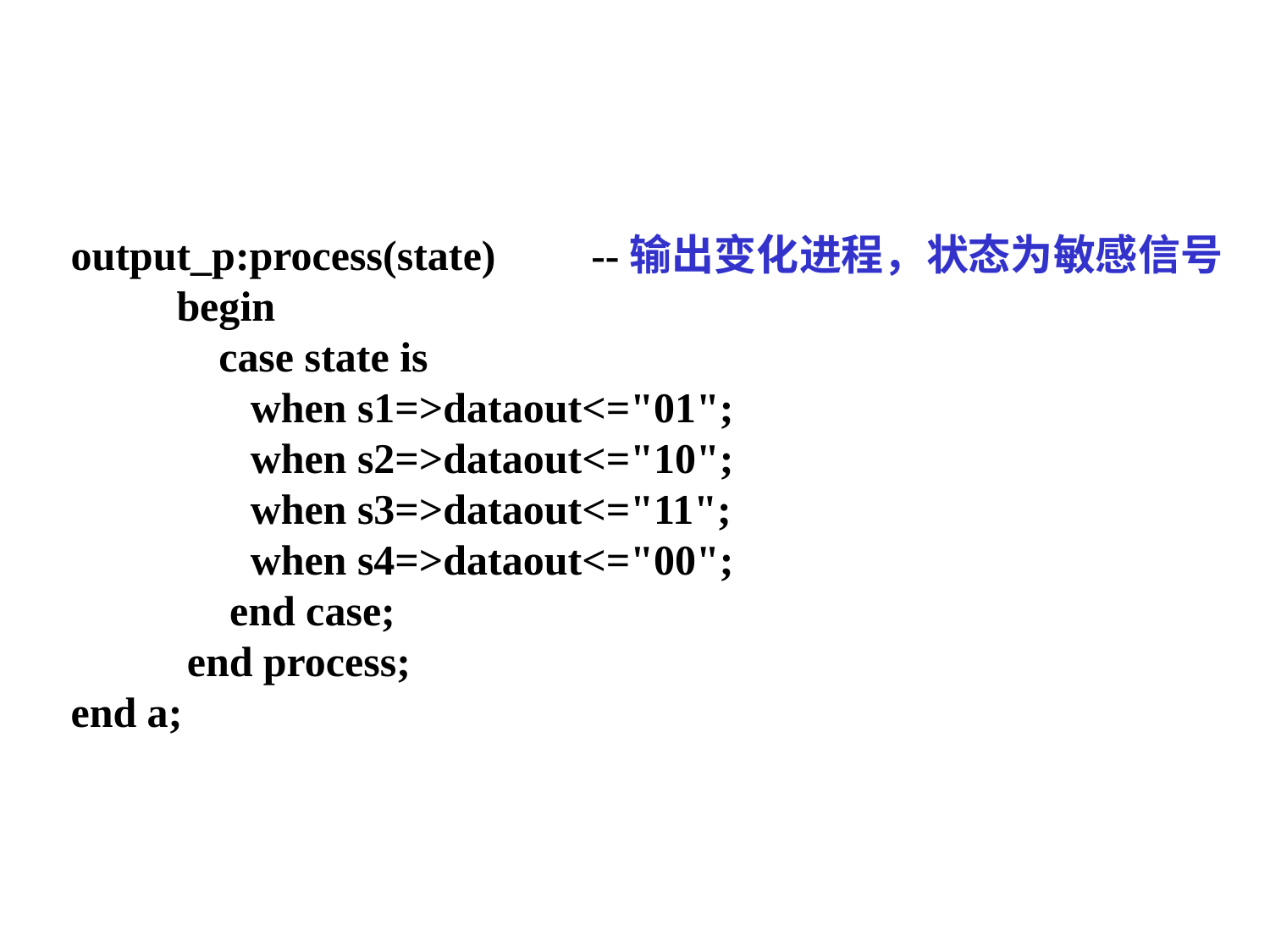

output_p:process(state)         --输出变化进程，状态为敏感信号
          begin
              case state is
                 when s1=>dataout<="01";
                 when s2=>dataout<="10";
                 when s3=>dataout<="11";
                 when s4=>dataout<="00";
               end case;
           end process;
end a;